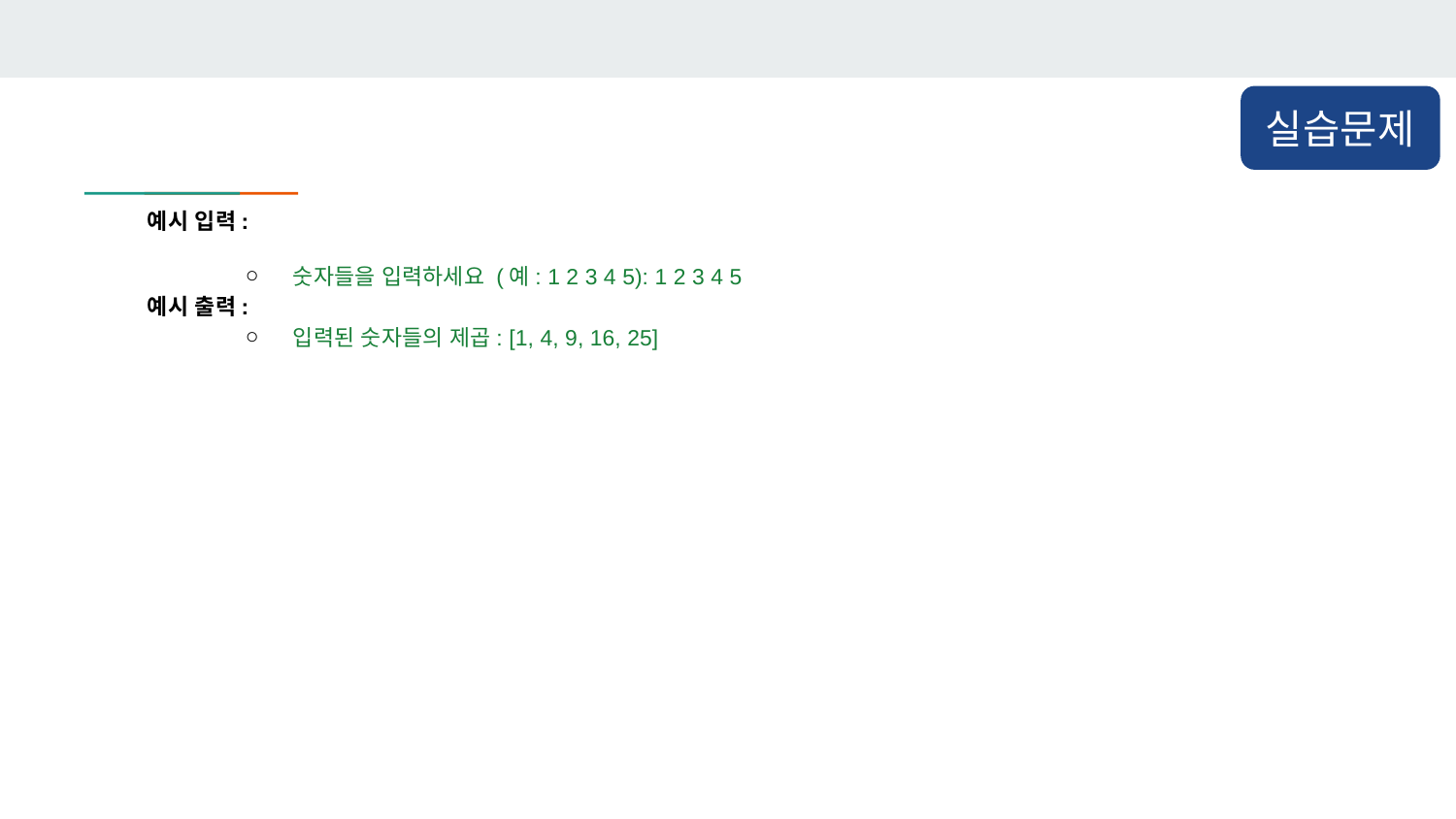

실습문제
예시 입력:
숫자들을 입력하세요 (예: 1 2 3 4 5): 1 2 3 4 5
예시 출력:
입력된 숫자들의 제곱: [1, 4, 9, 16, 25]

​